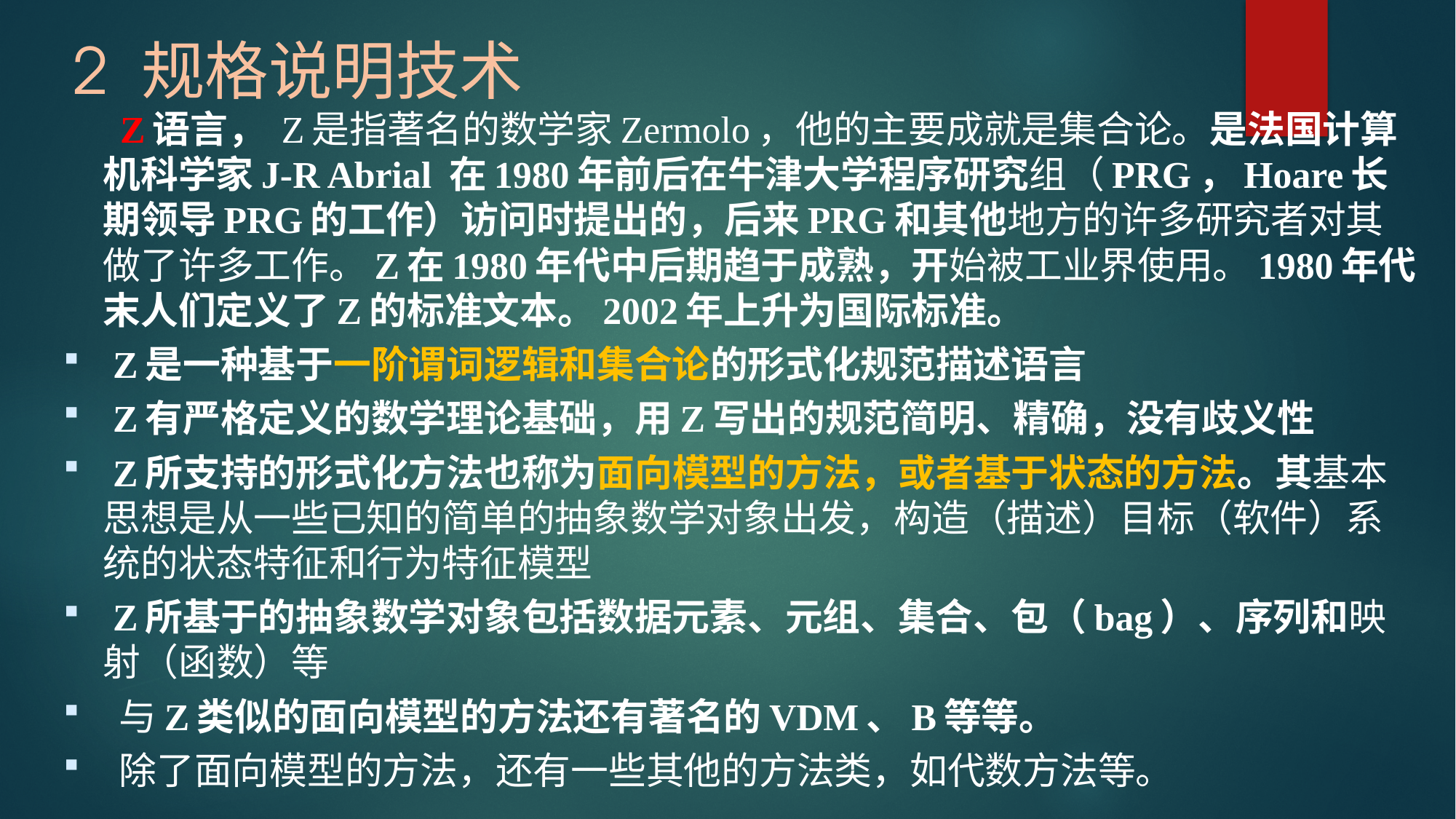

# 2 规格说明技术
      Z语言， Z是指著名的数学家Zermolo，他的主要成就是集合论。是法国计算机科学家J-R Abrial 在1980年前后在牛津大学程序研究组（PRG，Hoare长期领导PRG的工作）访问时提出的，后来PRG和其他地方的许多研究者对其做了许多工作。Z在1980年代中后期趋于成熟，开始被工业界使用。1980年代末人们定义了Z的标准文本。2002年上升为国际标准。
 Z是一种基于一阶谓词逻辑和集合论的形式化规范描述语言
 Z有严格定义的数学理论基础，用Z写出的规范简明、精确，没有歧义性
 Z所支持的形式化方法也称为面向模型的方法，或者基于状态的方法。其基本思想是从一些已知的简单的抽象数学对象出发，构造（描述）目标（软件）系统的状态特征和行为特征模型
 Z所基于的抽象数学对象包括数据元素、元组、集合、包（bag）、序列和映射（函数）等
 与Z类似的面向模型的方法还有著名的VDM、B等等。
 除了面向模型的方法，还有一些其他的方法类，如代数方法等。